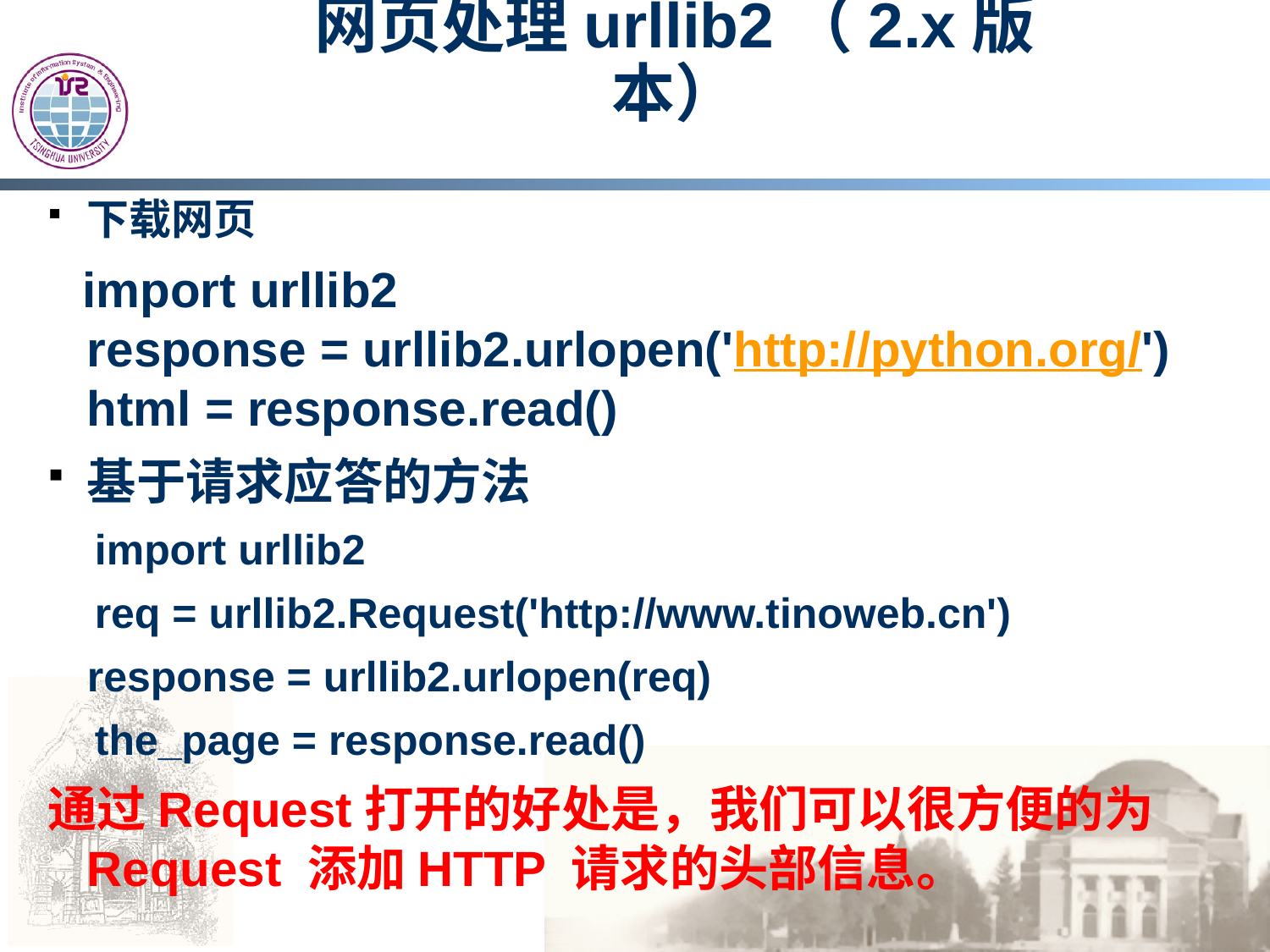

# 网页处理urllib2（2.x版本）
下载网页
   import urllib2
response = urllib2.urlopen('http://python.org/')
html = response.read()
基于请求应答的方法
    import urllib2
    req = urllib2.Request('http://www.tinoweb.cn')
	response = urllib2.urlopen(req)
    the_page = response.read()
通过Request打开的好处是，我们可以很方便的为Request 添加HTTP 请求的头部信息。